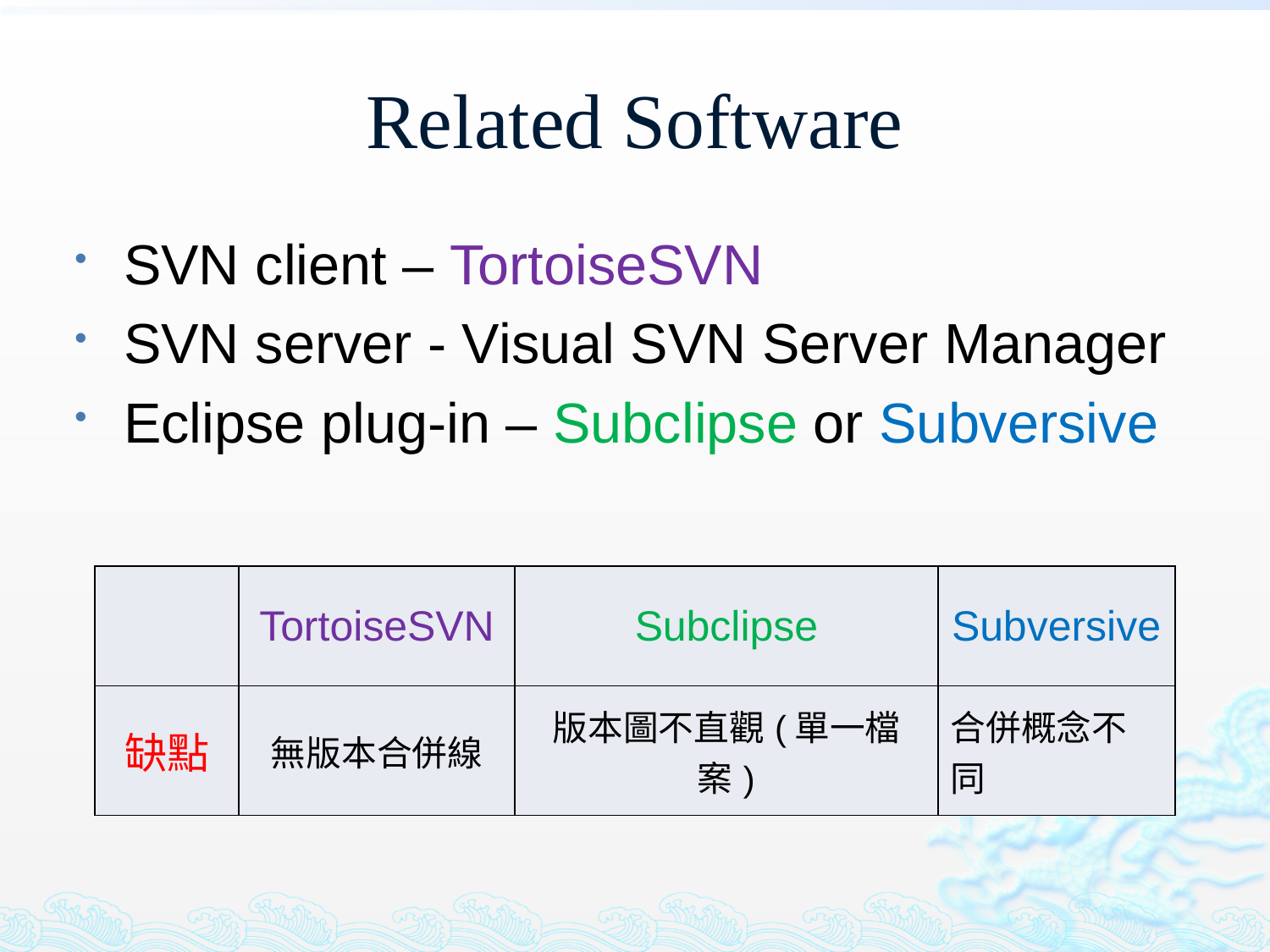

# Related Software
SVN client – TortoiseSVN
SVN server - Visual SVN Server Manager
Eclipse plug-in – Subclipse or Subversive
|  | TortoiseSVN | Subclipse | Subversive |
| --- | --- | --- | --- |
| 缺點 | 無版本合併線 | 版本圖不直觀(單一檔案) | 合併概念不同 |